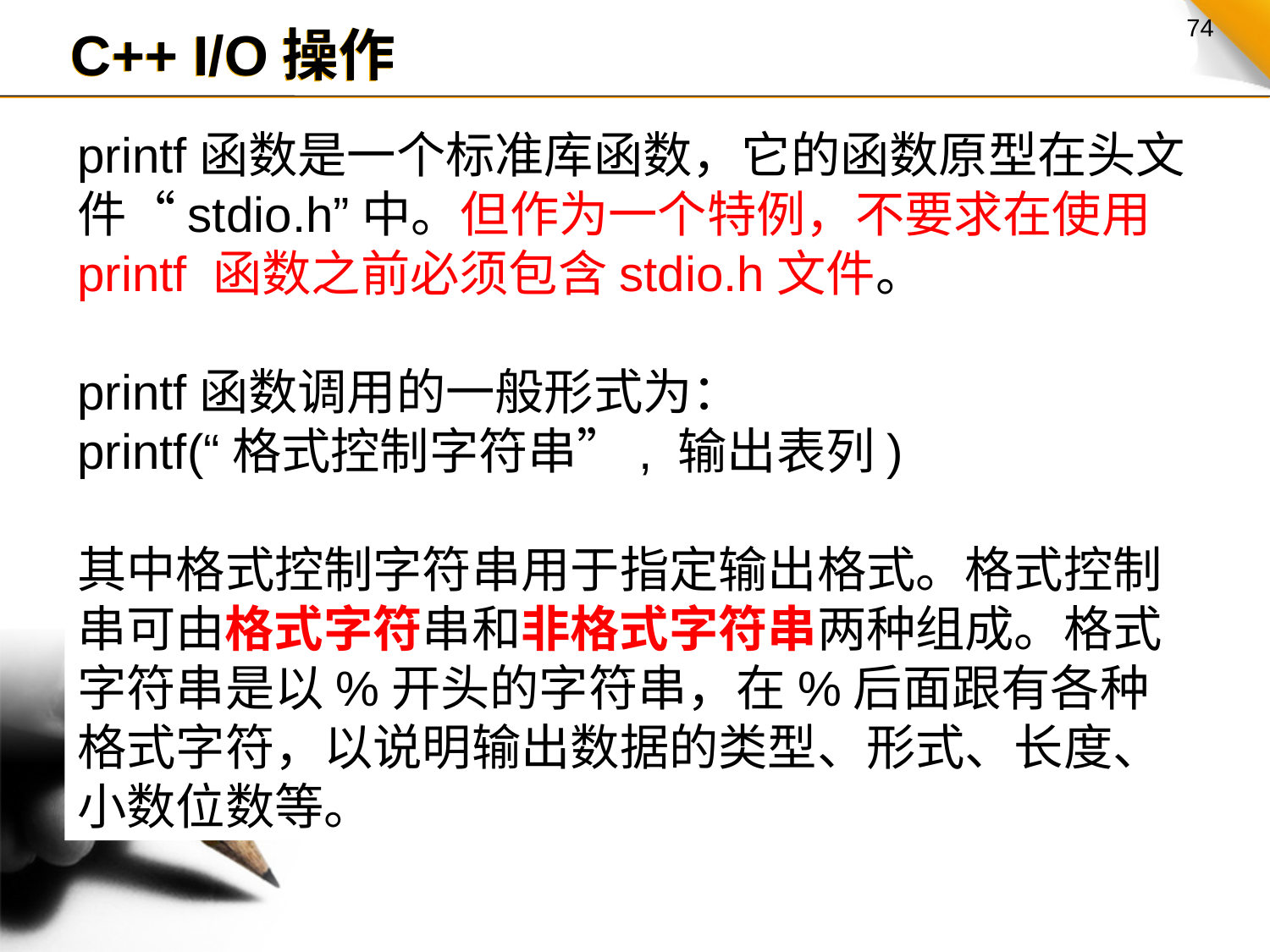

C++ I/O操作
printf函数是一个标准库函数，它的函数原型在头文件“stdio.h”中。但作为一个特例，不要求在使用 printf 函数之前必须包含stdio.h文件。

printf函数调用的一般形式为：
printf(“格式控制字符串”, 输出表列)

其中格式控制字符串用于指定输出格式。格式控制串可由格式字符串和非格式字符串两种组成。格式字符串是以%开头的字符串，在%后面跟有各种格式字符，以说明输出数据的类型、形式、长度、小数位数等。